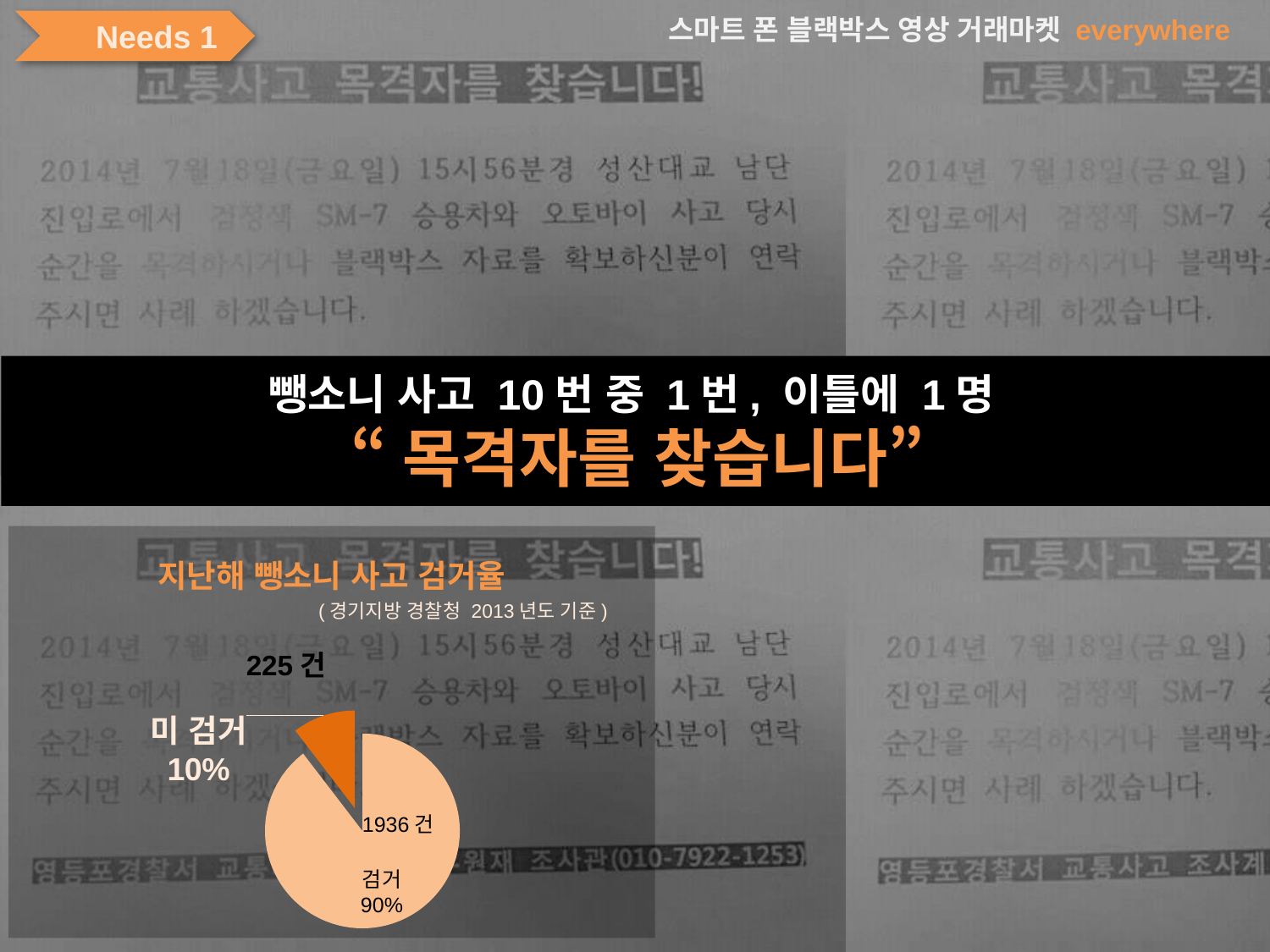

스마트 폰 블랙박스 영상 거래마켓 everywhere
Needs 1
뺑소니 사고 10번 중 1번, 이틀에 1명
“목격자를 찾습니다”

### Chart: 지난해 뺑소니 사고 검거율

| Category | 지난해 뺑소니 발생 건수 | 비율 |
|---|---|---|
| 검거 | 1936.0 | 89.5881536325775 |
| 미검거 | 225.0 | 10.41184636742249 |
(경기지방 경찰청 2013년도 기준)
225건
1936건